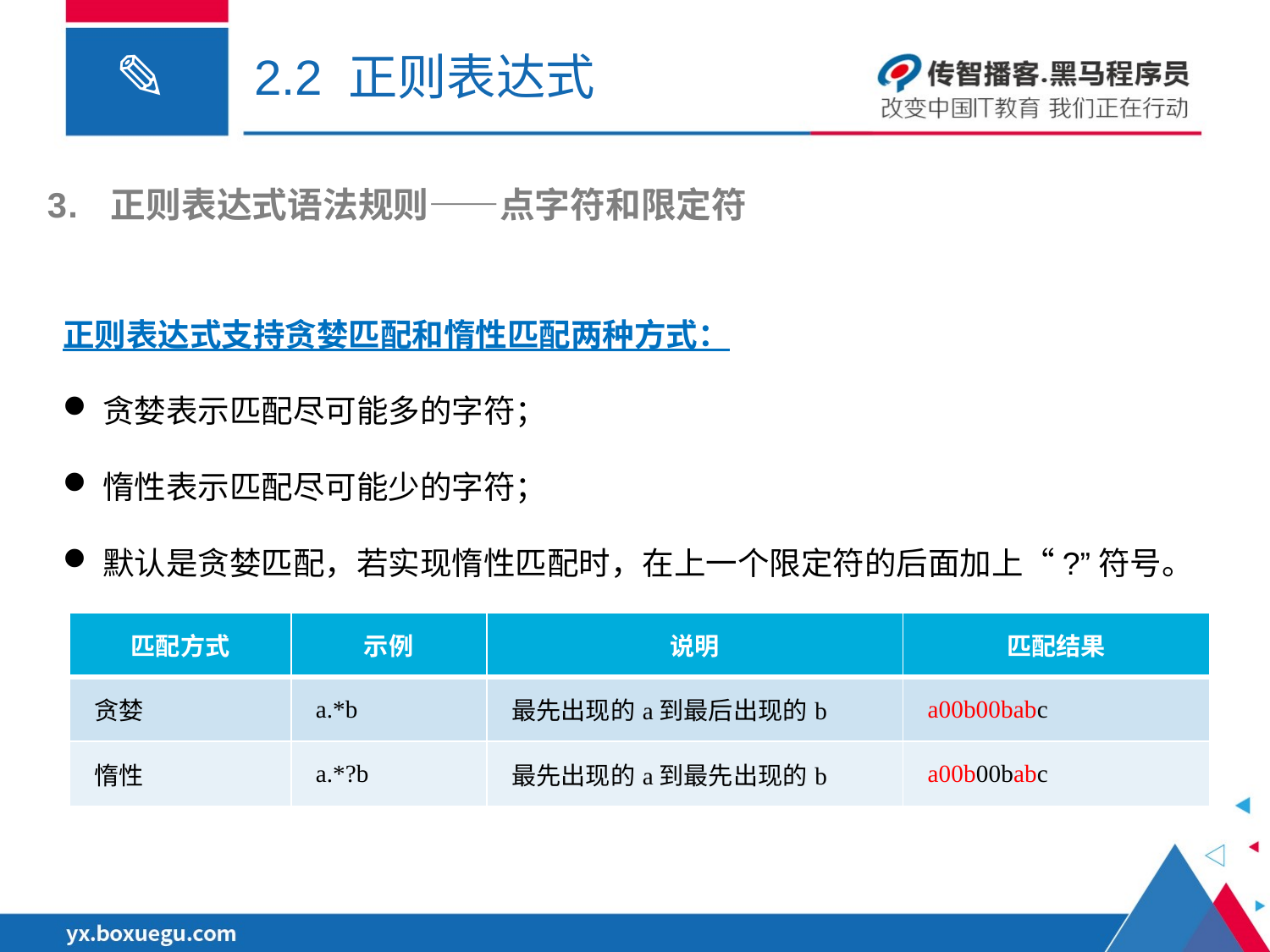

# 2.2 正则表达式
正则表达式语法规则——点字符和限定符
正则表达式支持贪婪匹配和惰性匹配两种方式：
贪婪表示匹配尽可能多的字符；
惰性表示匹配尽可能少的字符；
默认是贪婪匹配，若实现惰性匹配时，在上一个限定符的后面加上“?”符号。
| 匹配方式 | 示例 | 说明 | 匹配结果 |
| --- | --- | --- | --- |
| 贪婪 | a.\*b | 最先出现的a到最后出现的b | a00b00babc |
| 惰性 | a.\*?b | 最先出现的a到最先出现的b | a00b00babc |